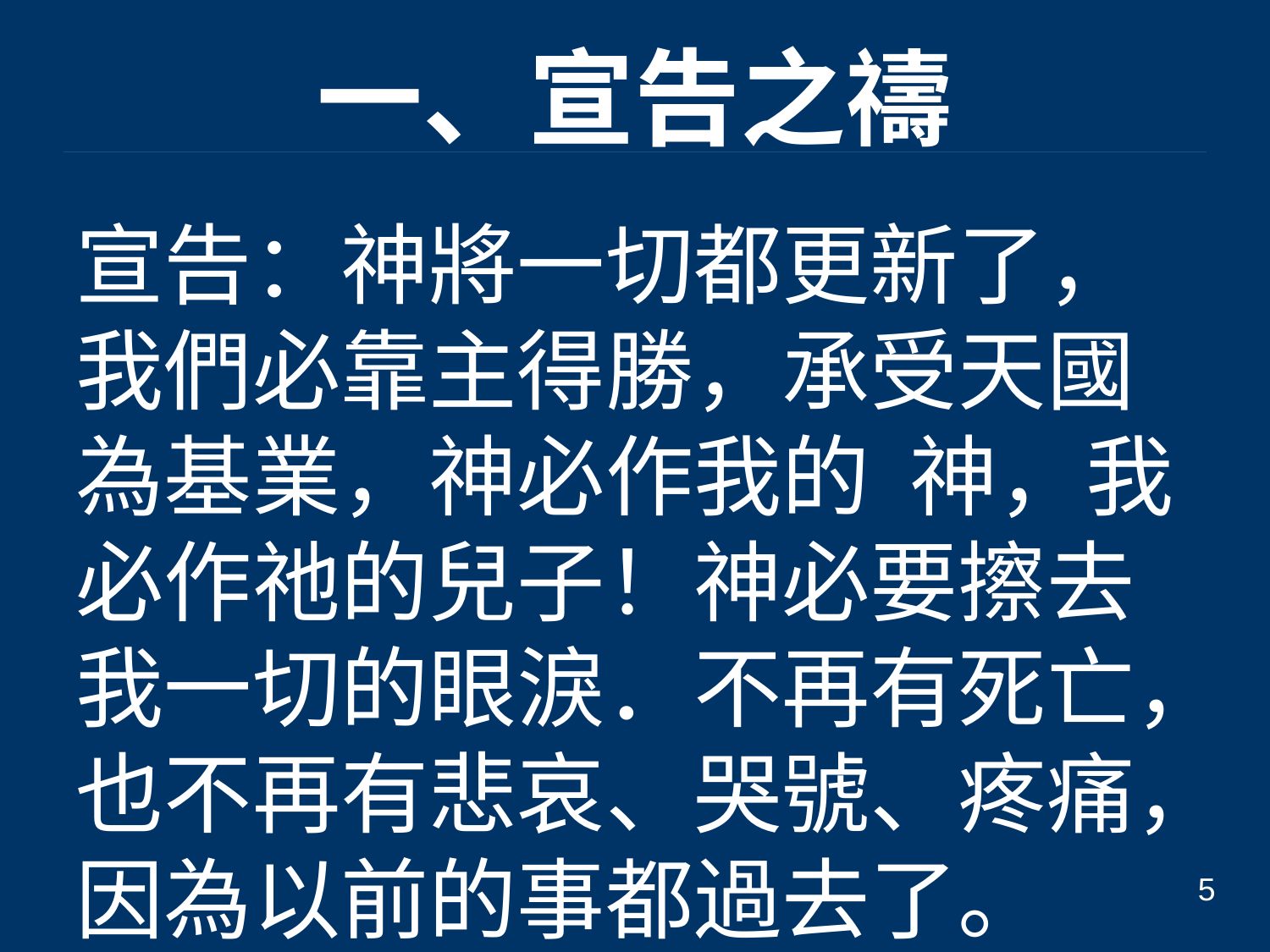

一、宣告之禱

宣告：神將一切都更新了，我們必靠主得勝，承受天國為基業，神必作我的  神，我必作祂的兒子！神必要擦去我一切的眼淚．不再有死亡，也不再有悲哀、哭號、疼痛，因為以前的事都過去了。
5